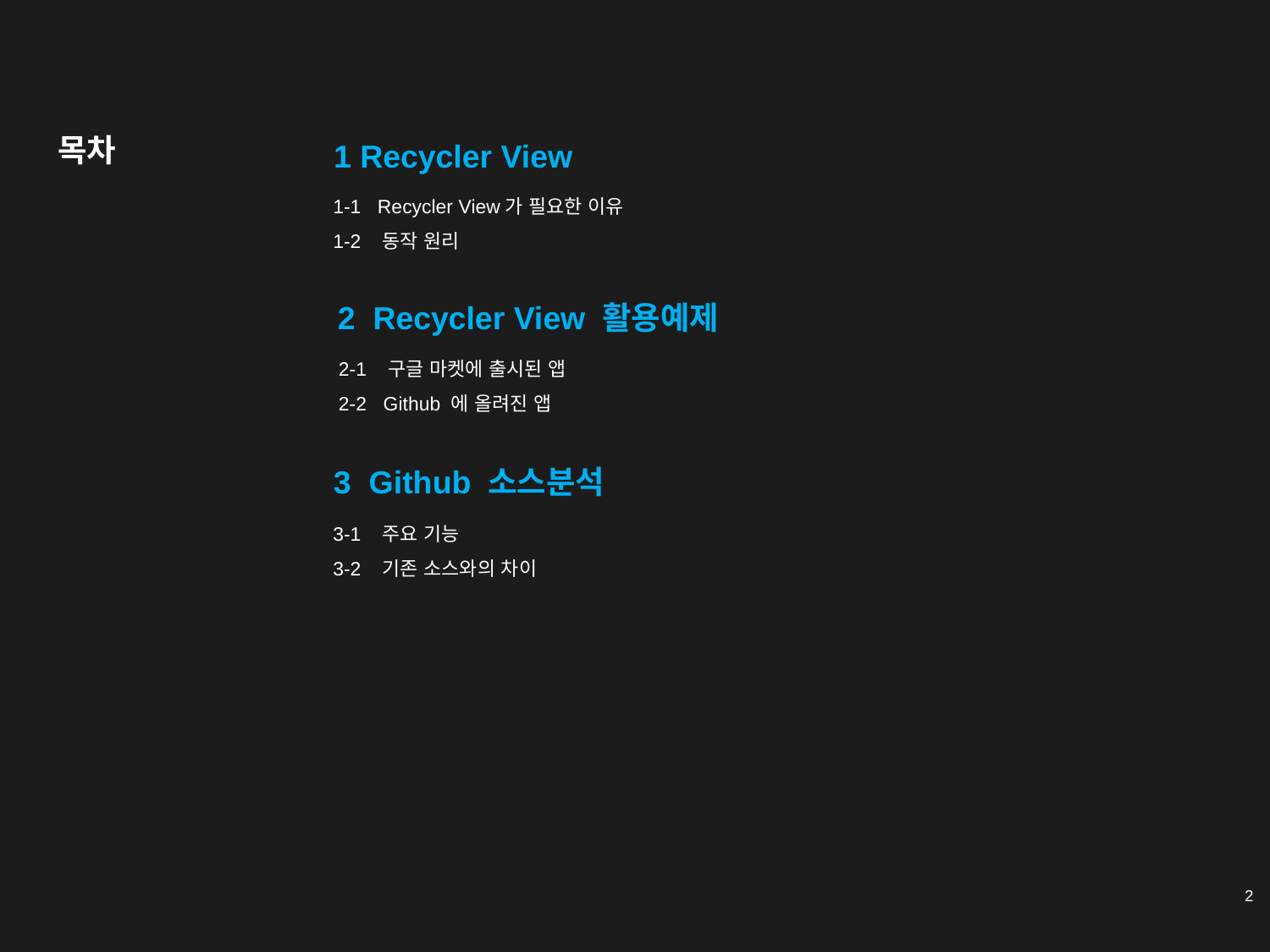

# 목차
1 Recycler View
1-1   Recycler View가 필요한 이유
1-2   동작 원리
2  Recycler View 활용예제
2-1   구글 마켓에 출시된 앱
2-2   Github 에 올려진 앱
3  Github 소스분석
3-1   주요 기능
3-2   기존 소스와의 차이
2